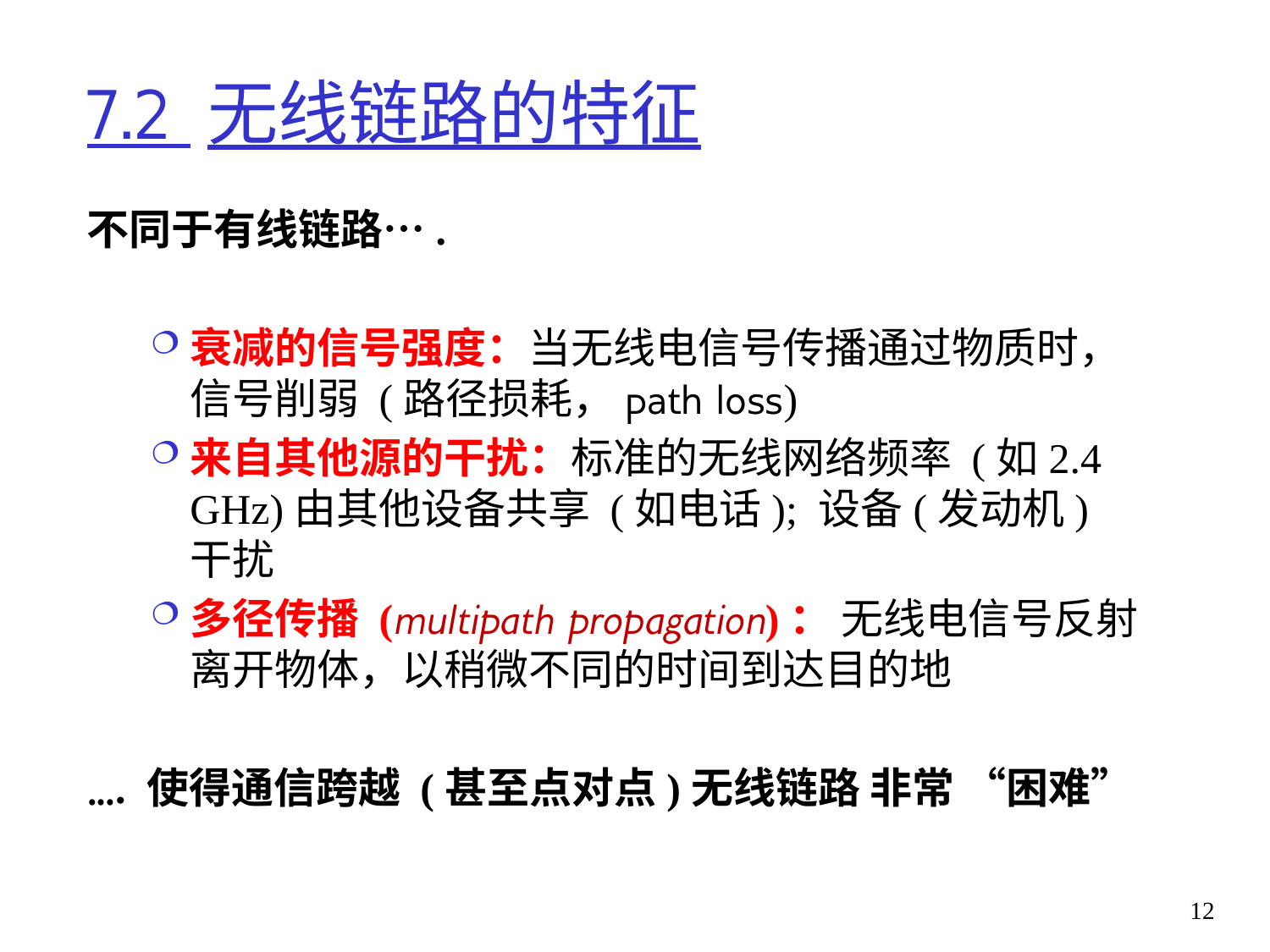

# 7.2 无线链路的特征
不同于有线链路….

衰减的信号强度：当无线电信号传播通过物质时，信号削弱 (路径损耗，path loss)
来自其他源的干扰：标准的无线网络频率 (如2.4 GHz)由其他设备共享 (如电话); 设备(发动机) 干扰
多径传播 (multipath propagation)： 无线电信号反射离开物体，以稍微不同的时间到达目的地

…. 使得通信跨越 (甚至点对点)无线链路 非常 “困难”
12